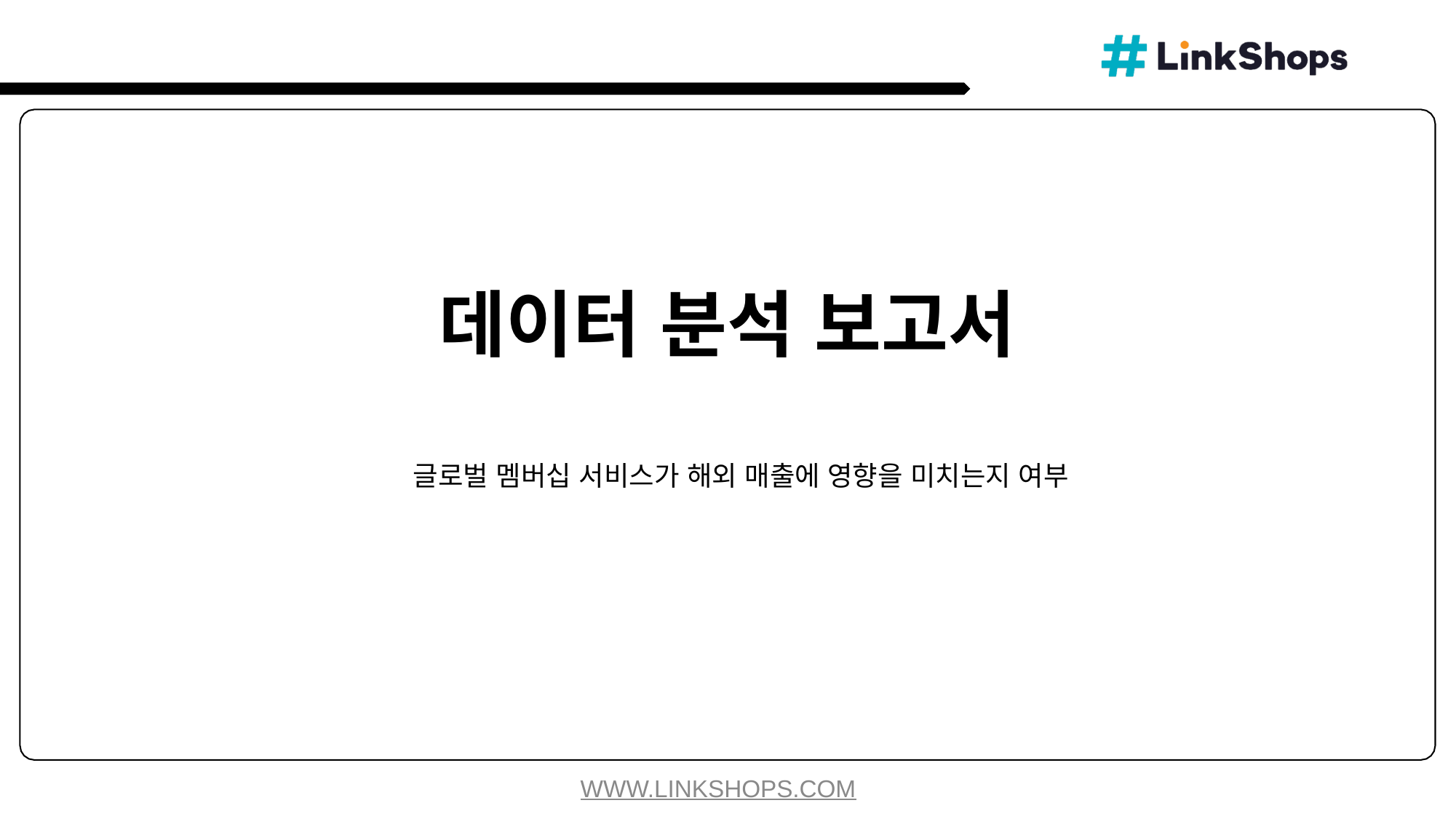

데이터 분석 보고서
글로벌 멤버십 서비스가 해외 매출에 영향을 미치는지 여부
WWW.LINKSHOPS.COM